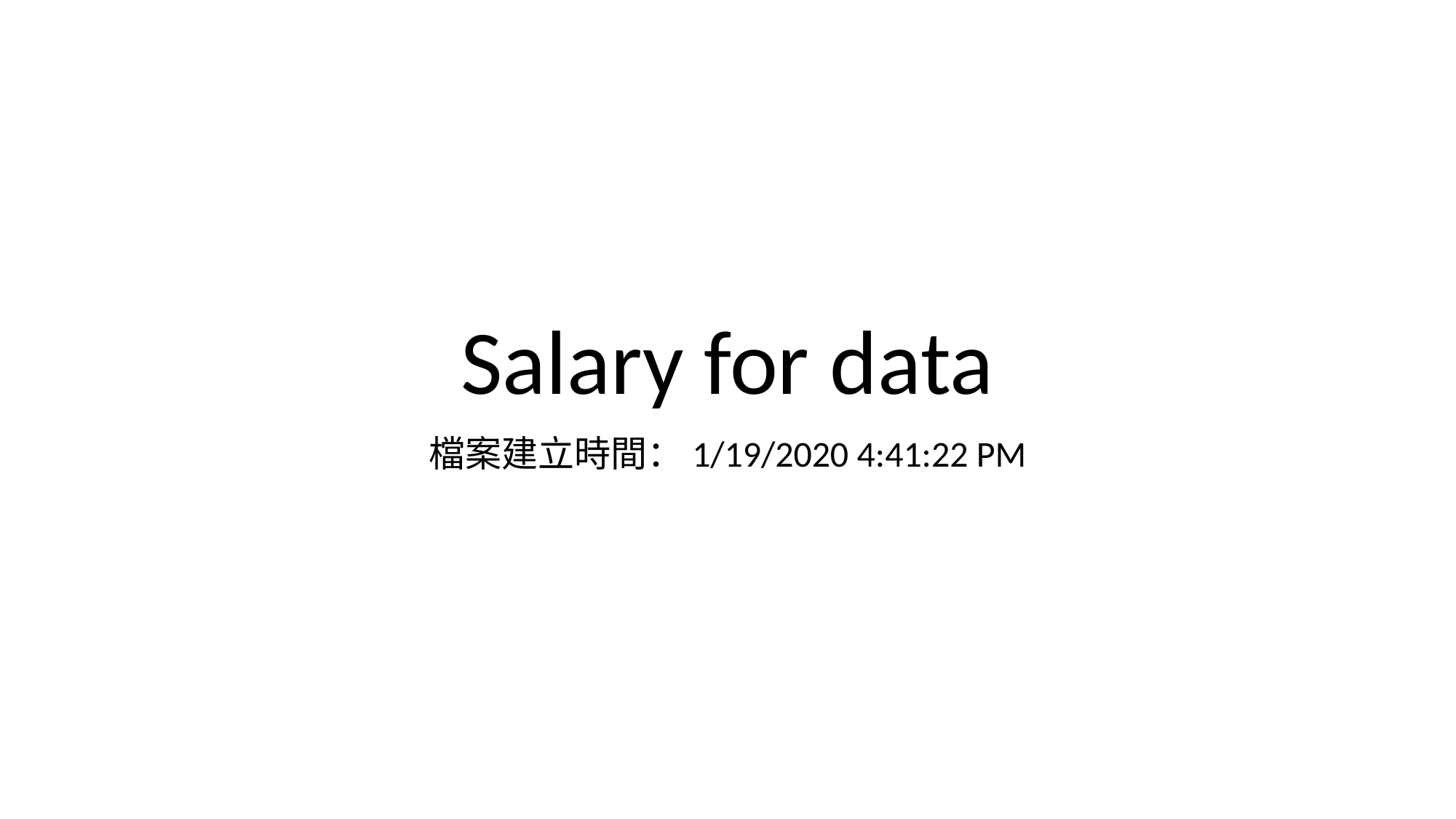

# Salary for data
檔案建立時間：1/19/2020 4:41:22 PM